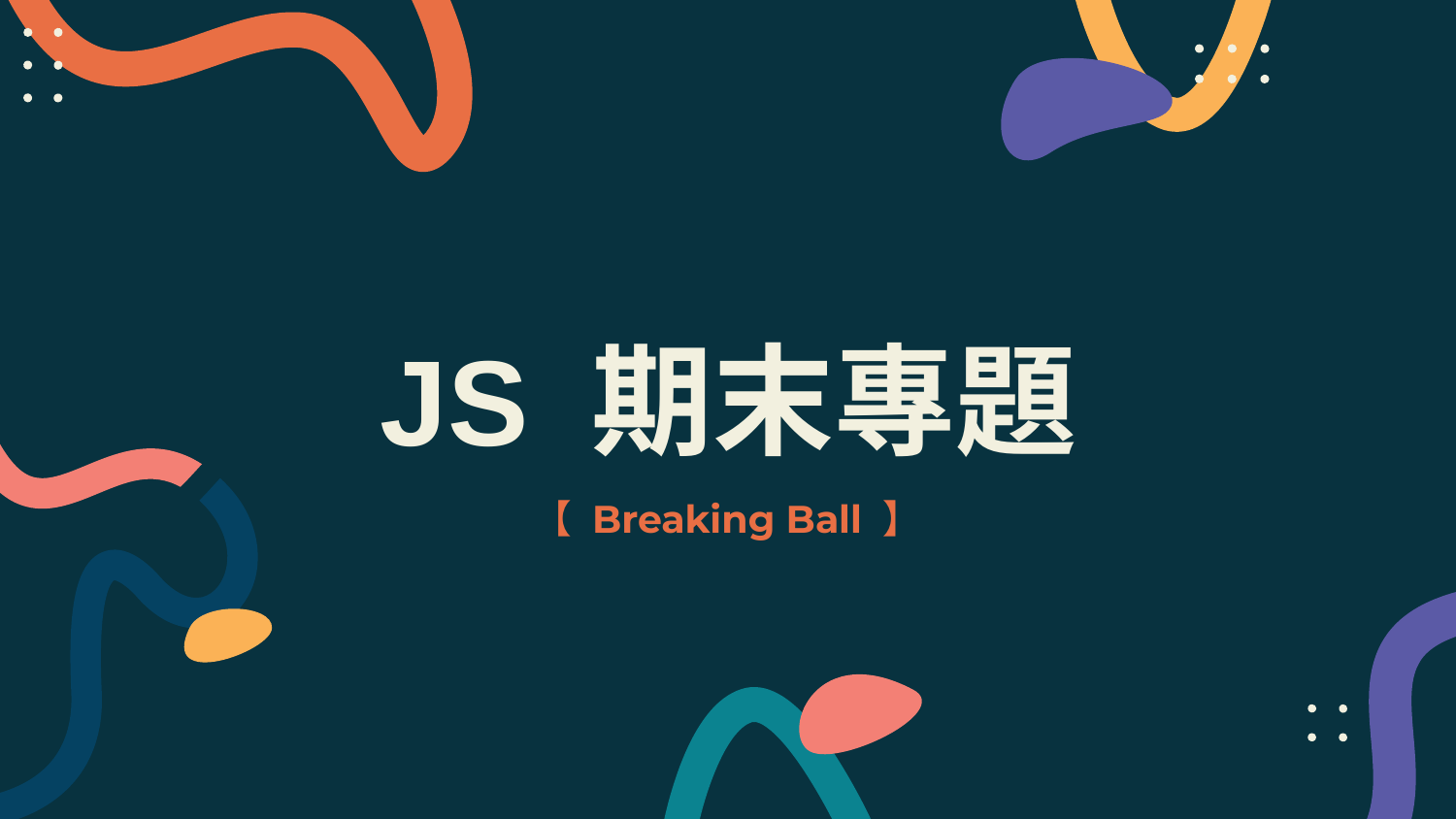

# JS 期末專題
【 Breaking Ball 】